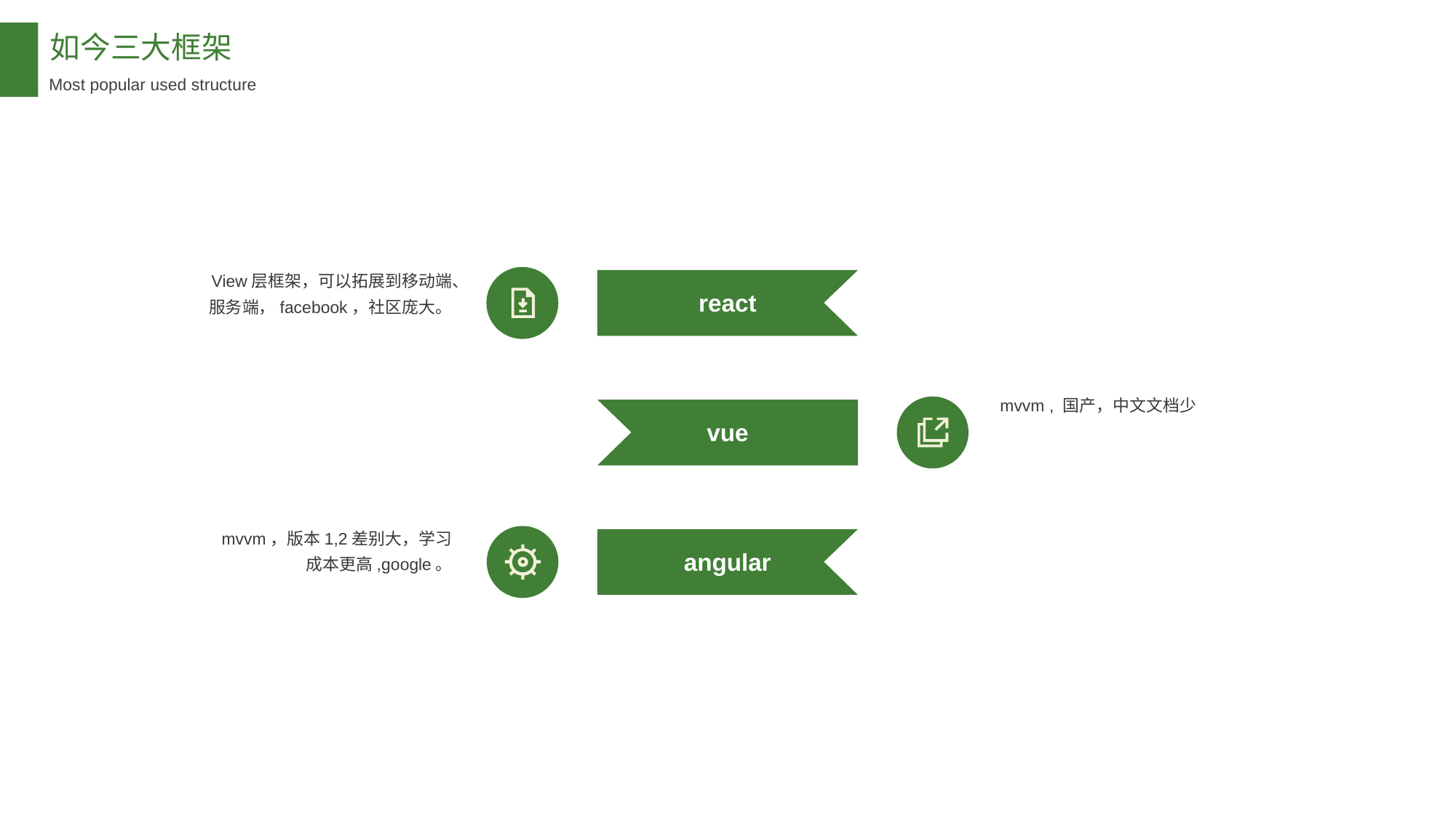

如今三大框架
Most popular used structure
View层框架，可以拓展到移动端、服务端，facebook，社区庞大。

react

mvvm , 国产，中文文档少

vue

mvvm，版本1,2差别大，学习成本更高,google。

angular